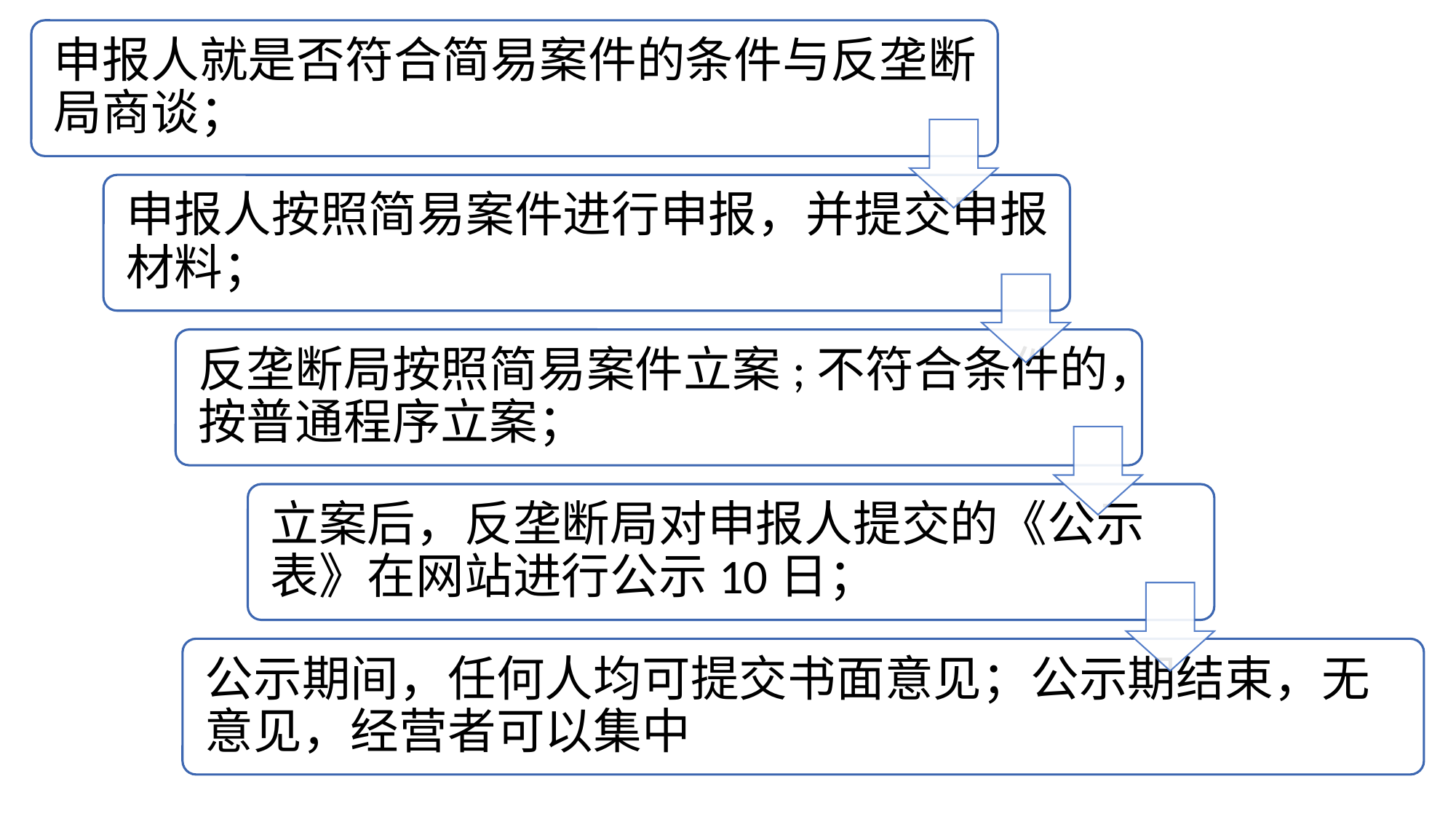

申报人就是否符合简易案件的条件与反垄断局商谈；
申报人按照简易案件进行申报，并提交申报材料；
反垄断局按照简易案件立案;不符合条件的，按普通程序立案；
立案后，反垄断局对申报人提交的《公示表》在网站进行公示10日；
公示期间，任何人均可提交书面意见；公示期结束，无意见，经营者可以集中